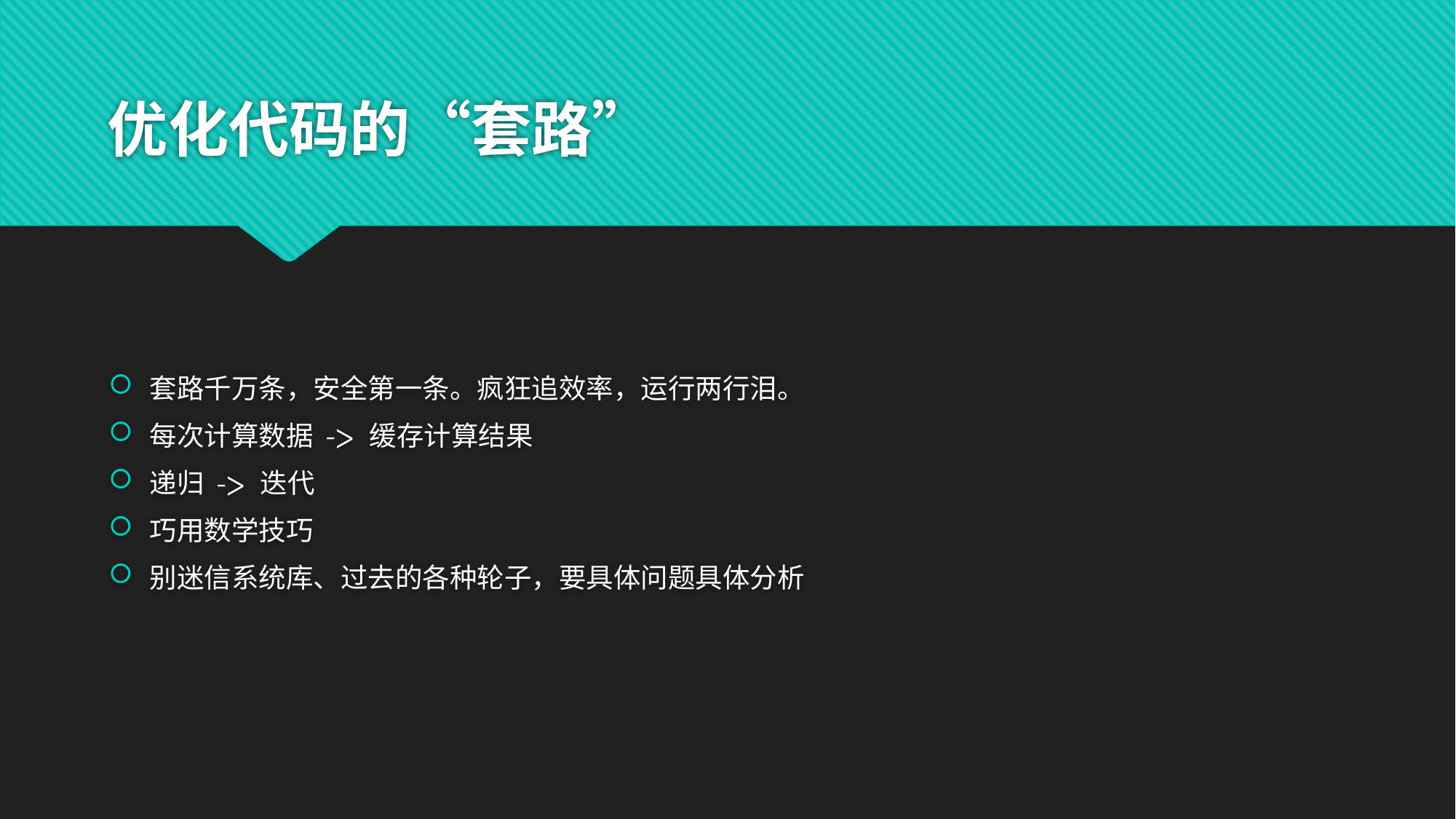

# 优化代码的“套路”
套路千万条，安全第一条。疯狂追效率，运行两行泪。
每次计算数据 -> 缓存计算结果
递归 -> 迭代
巧用数学技巧
别迷信系统库、过去的各种轮子，要具体问题具体分析